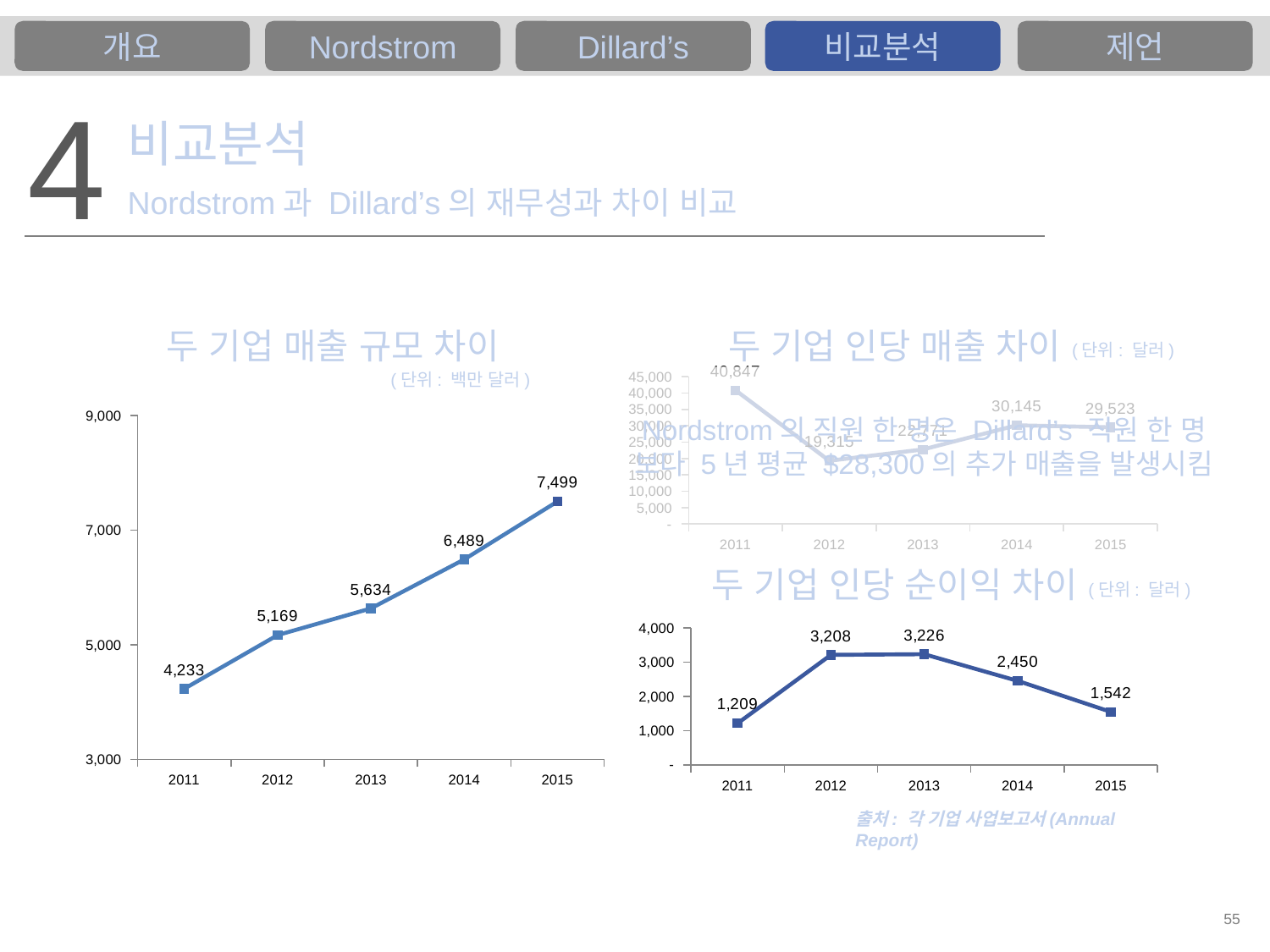

개요
Nordstrom
Dillard’s
비교분석
제언
4
비교분석
Nordstrom과 Dillard’s의 재무성과 차이 비교
두 기업 매출 규모 차이
두 기업 인당 매출 차이
(단위: 달러)
(단위: 백만 달러)

### Chart

| Category | 인당 매출 괴리 (단위: 달러) |
|---|---|
| 2011 | 40847.38975677277 |
| 2012 | 19315.224762726484 |
| 2013 | 22770.552631578954 |
| 2014 | 30145.291791044776 |
| 2015 | 29523.14310344828 |

### Chart

| Category | 매출 규모 차이(Dollars in millions) |
|---|---|
| 2011 | 4233.4 |
| 2012 | 5168.831 |
| 2013 | 5634.353 |
| 2014 | 6488.946 |
| 2015 | 7499.374 |
Nordstrom의 직원 한 명은 Dillard’s 직원 한 명
보다 5년 평균 $28,300의 추가 매출을 발생시킴
두 기업 인당 순이익 차이
(단위: 달러)

### Chart

| Category | 인당 순이익 괴리 (단위: 달러) |
|---|---|
| 2011 | 1208.9341506822236 |
| 2012 | 3208.0750647109585 |
| 2013 | 3226.3421052631575 |
| 2014 | 2449.943656716417 |
| 2015 | 1541.6120689655177 |
출처: 각 기업 사업보고서(Annual Report)